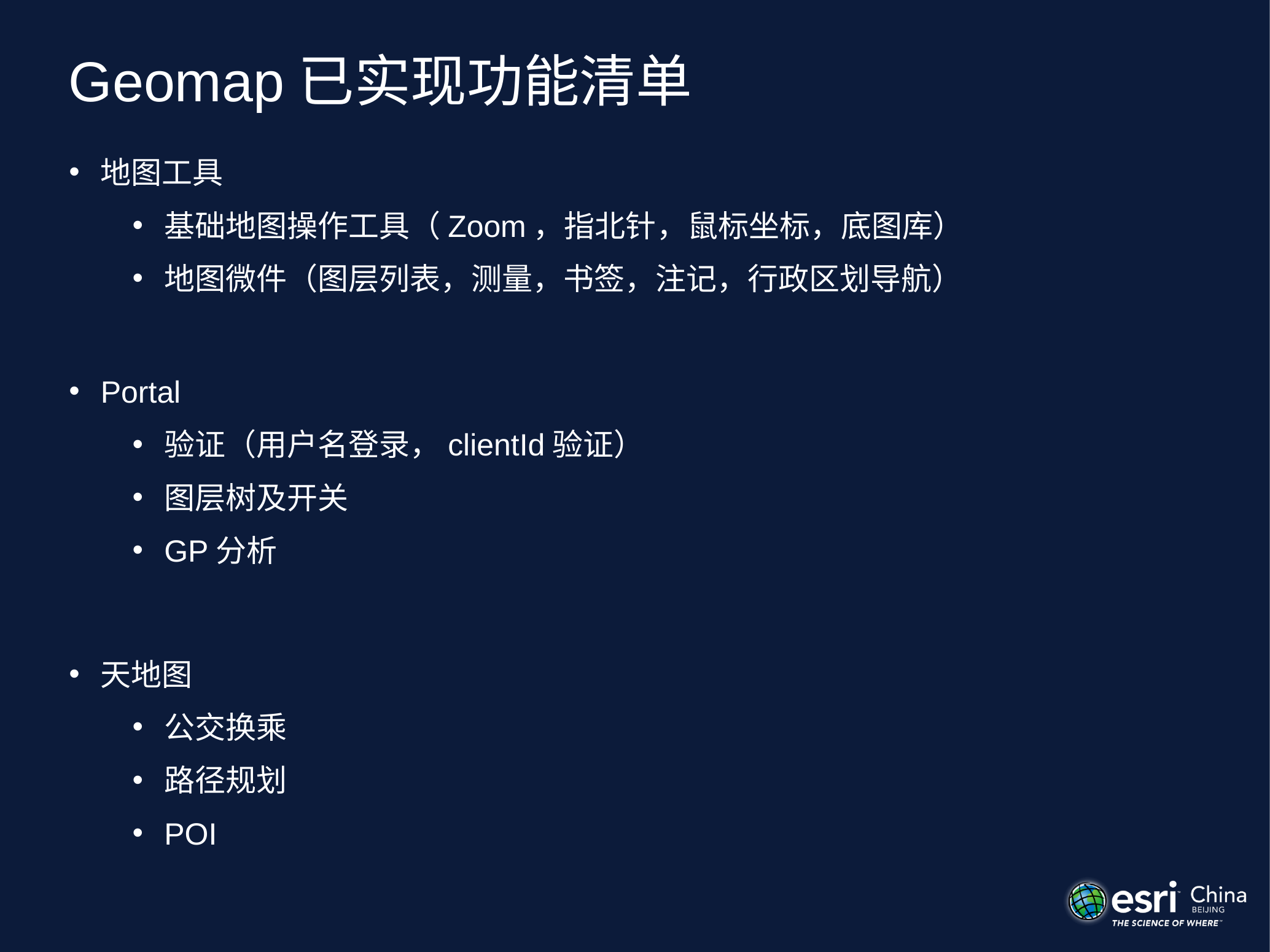

# Geomap已实现功能清单
地图工具
基础地图操作工具（Zoom，指北针，鼠标坐标，底图库）
地图微件（图层列表，测量，书签，注记，行政区划导航）

Portal
验证（用户名登录，clientId验证）
图层树及开关
GP分析

天地图
公交换乘
路径规划
POI